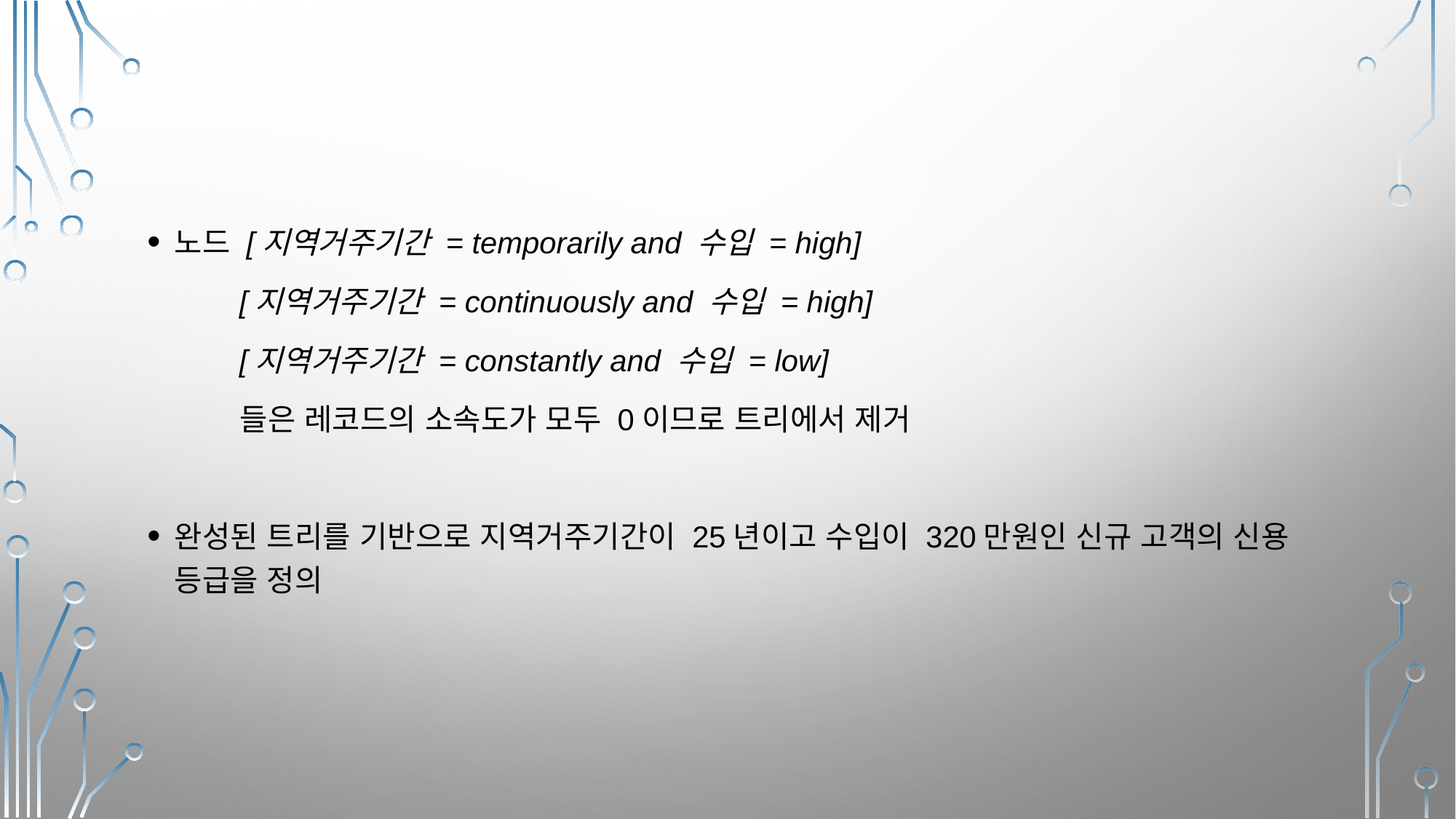

노드 [지역거주기간 = temporarily and 수입 = high]
           [지역거주기간 = continuously and 수입 = high]
           [지역거주기간 = constantly and 수입 = low]
          들은 레코드의 소속도가 모두 0이므로 트리에서 제거

완성된 트리를 기반으로 지역거주기간이 25년이고 수입이 320만원인 신규 고객의 신용 등급을 정의